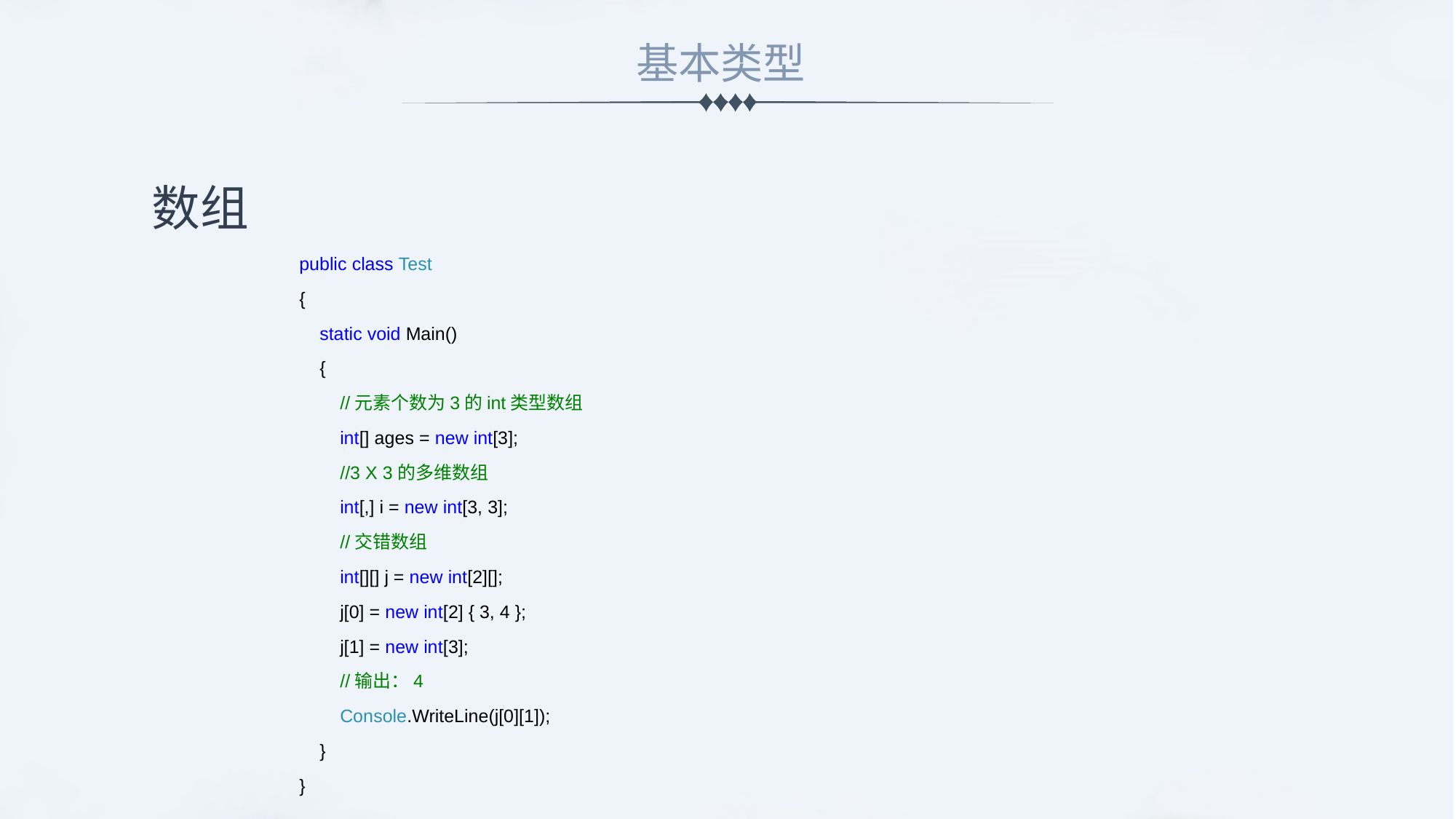

数组
public class Test
{
    static void Main()
    {
        //元素个数为3的int类型数组
        int[] ages = new int[3];
        //3 X 3的多维数组
        int[,] i = new int[3, 3];
        //交错数组
        int[][] j = new int[2][];
        j[0] = new int[2] { 3, 4 };
        j[1] = new int[3];
        //输出：4
        Console.WriteLine(j[0][1]);
    }
}